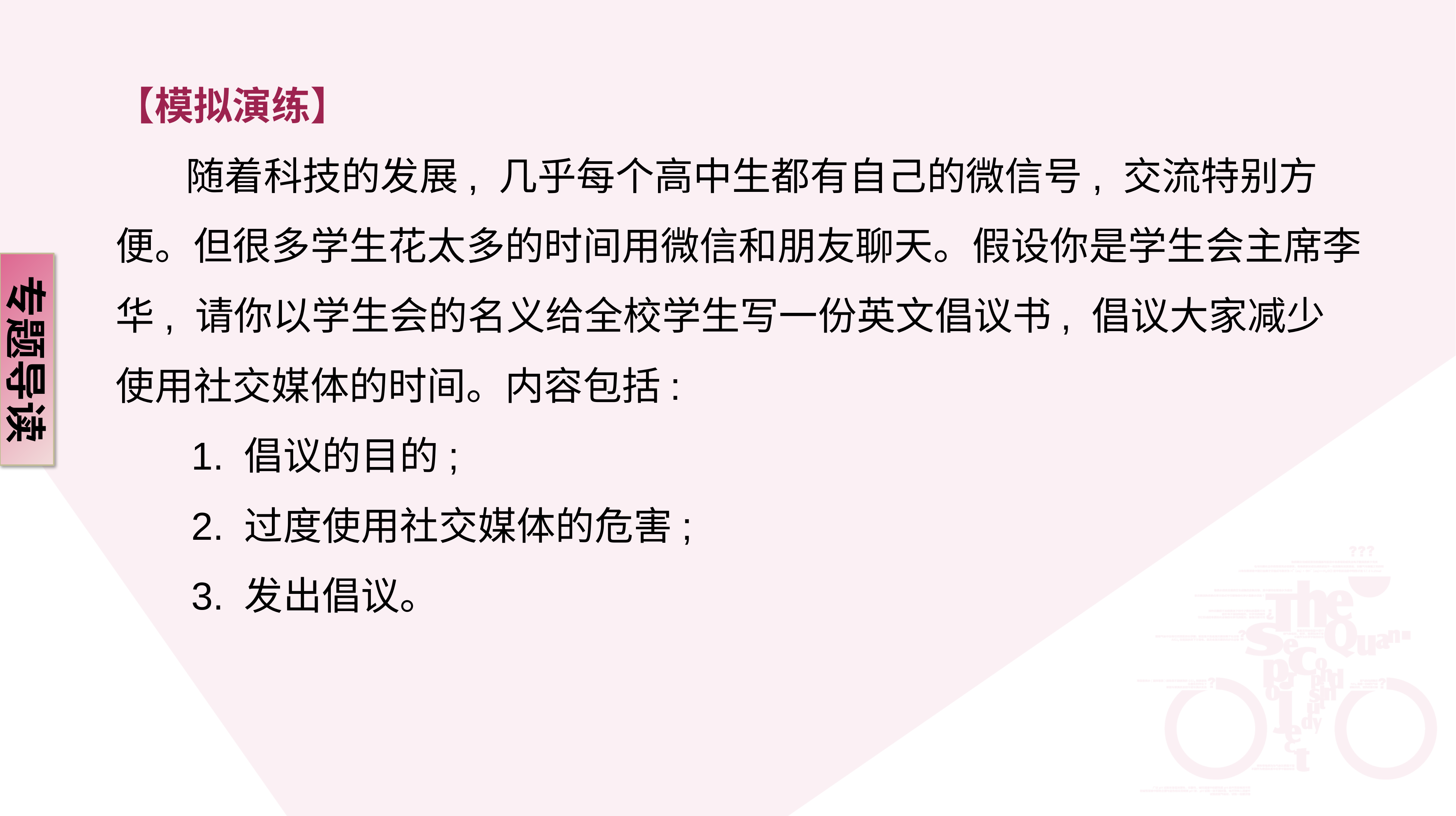

【模拟演练】
       随着科技的发展, 几乎每个高中生都有自己的微信号, 交流特别方便。但很多学生花太多的时间用微信和朋友聊天。假设你是学生会主席李华, 请你以学生会的名义给全校学生写一份英文倡议书, 倡议大家减少使用社交媒体的时间。内容包括:
       1. 倡议的目的;
       2. 过度使用社交媒体的危害;
       3. 发出倡议。
专题导读